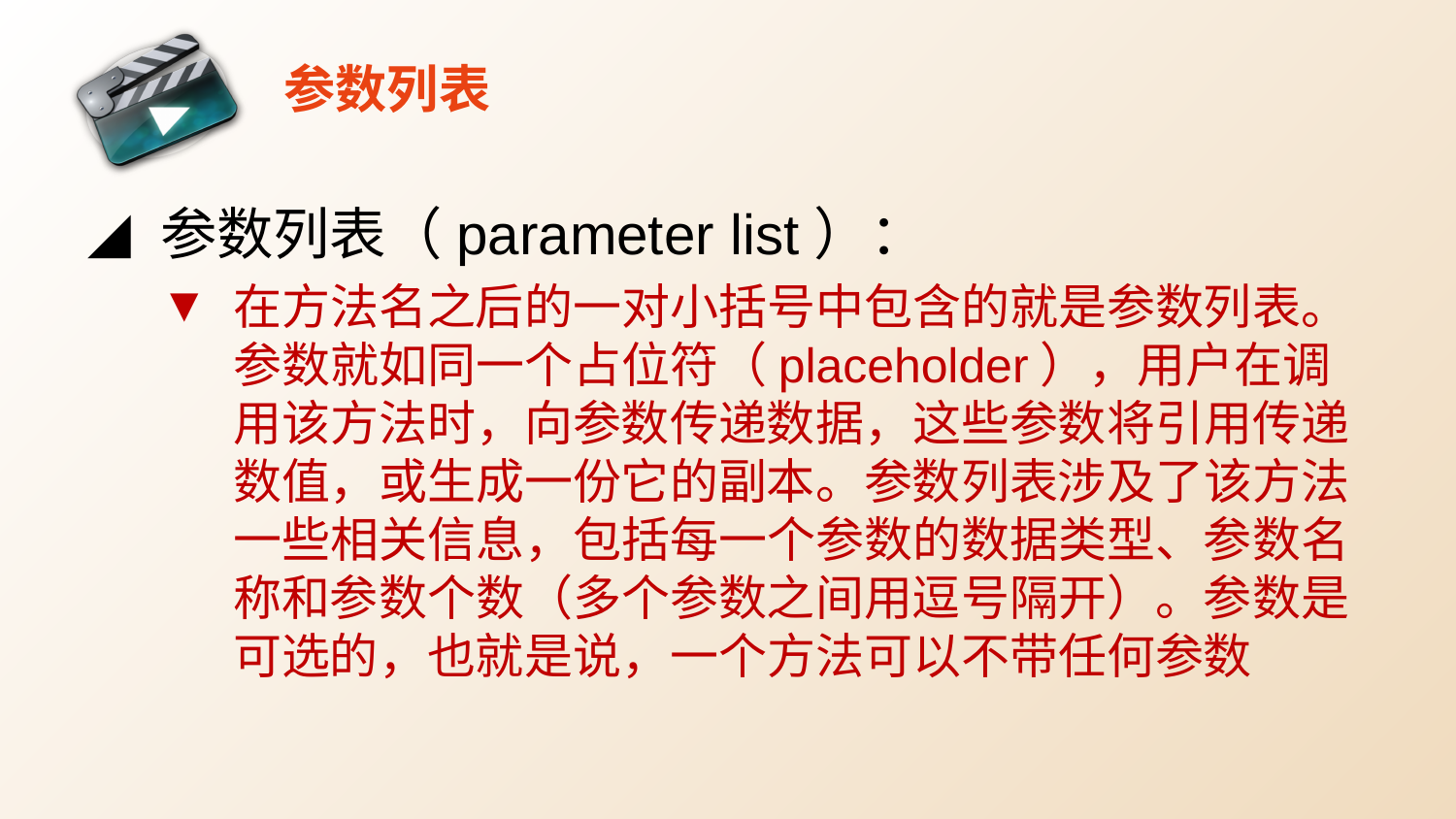

# 参数列表
参数列表（parameter list）：
在方法名之后的一对小括号中包含的就是参数列表。参数就如同一个占位符（placeholder），用户在调用该方法时，向参数传递数据，这些参数将引用传递数值，或生成一份它的副本。参数列表涉及了该方法一些相关信息，包括每一个参数的数据类型、参数名称和参数个数（多个参数之间用逗号隔开）。参数是可选的，也就是说，一个方法可以不带任何参数